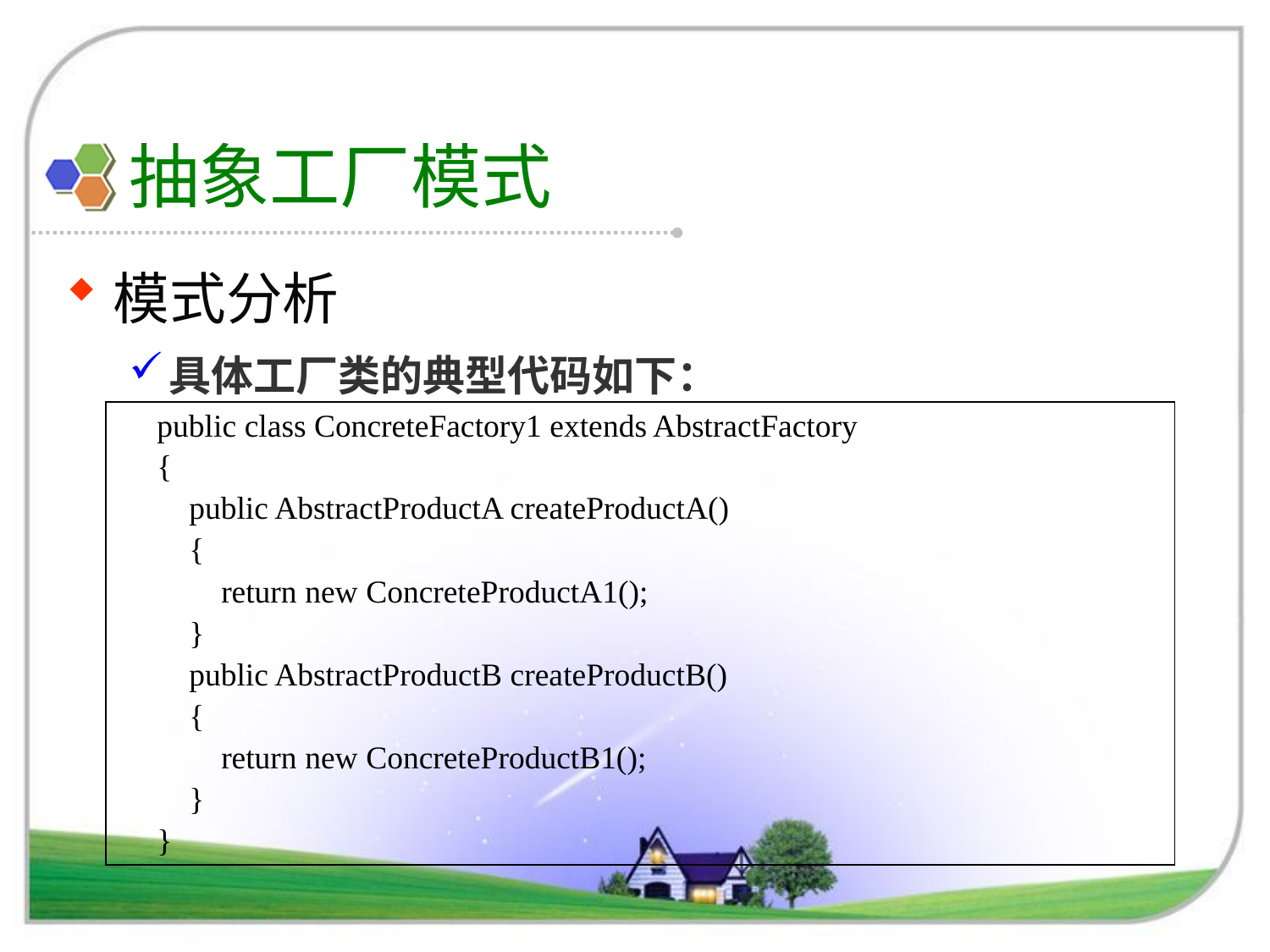

# 抽象工厂模式
模式分析
具体工厂类的典型代码如下：

| public class ConcreteFactory1 extends AbstractFactory { public AbstractProductA createProductA() { return new ConcreteProductA1(); } public AbstractProductB createProductB() { return new ConcreteProductB1(); } } |
| --- |